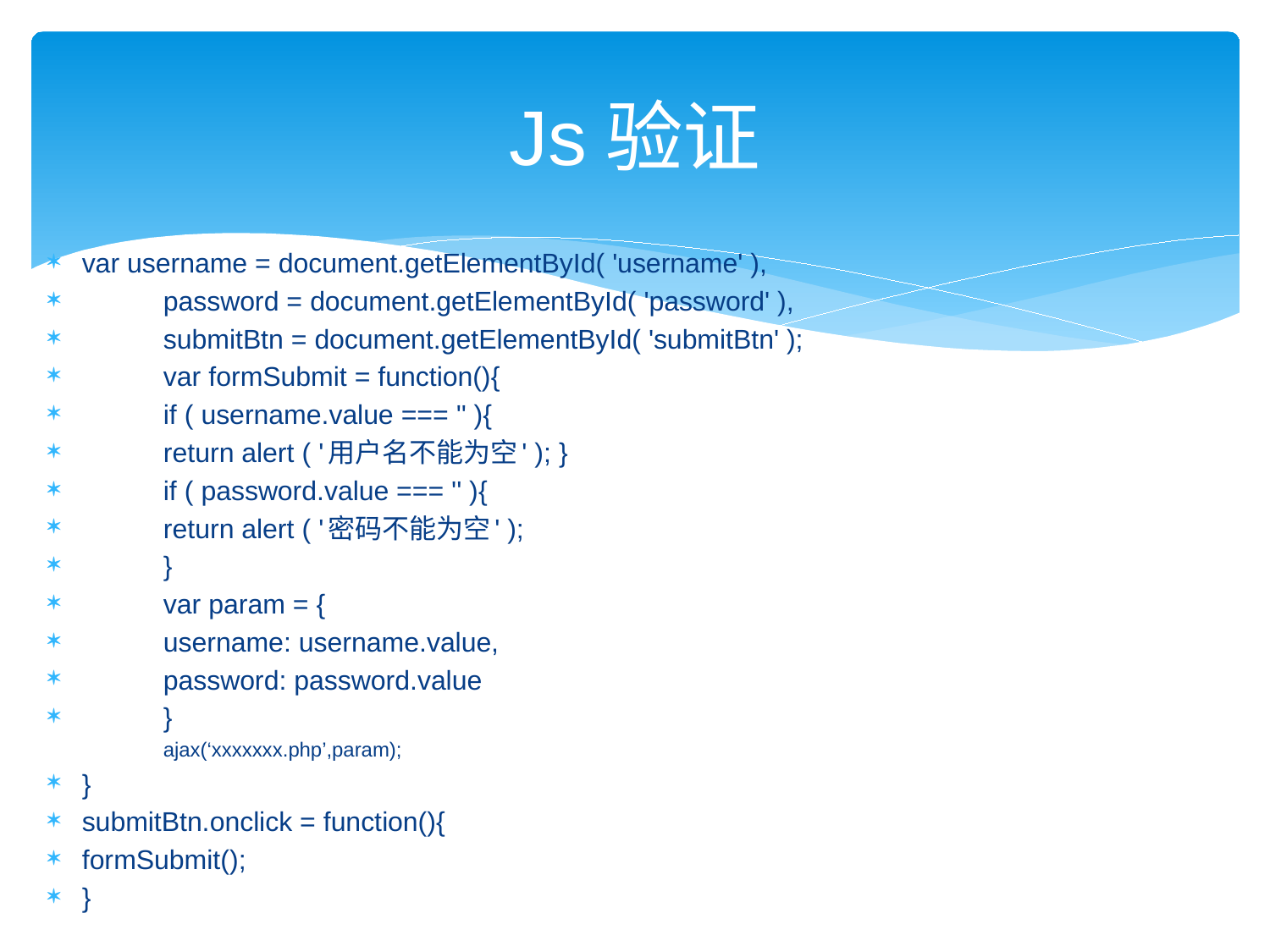

# Js验证
var username = document.getElementById( 'username' ),
	password = document.getElementById( 'password' ),
	submitBtn = document.getElementById( 'submitBtn' );
	var formSubmit = function(){
		if ( username.value === '' ){
			return alert ( '用户名不能为空' ); }
		if ( password.value === '' ){
			return alert ( '密码不能为空' );
		}
		var param = {
			username: username.value,
			password: password.value
		}
ajax(‘xxxxxxx.php’,param);
	}
	submitBtn.onclick = function(){
		formSubmit();
	}